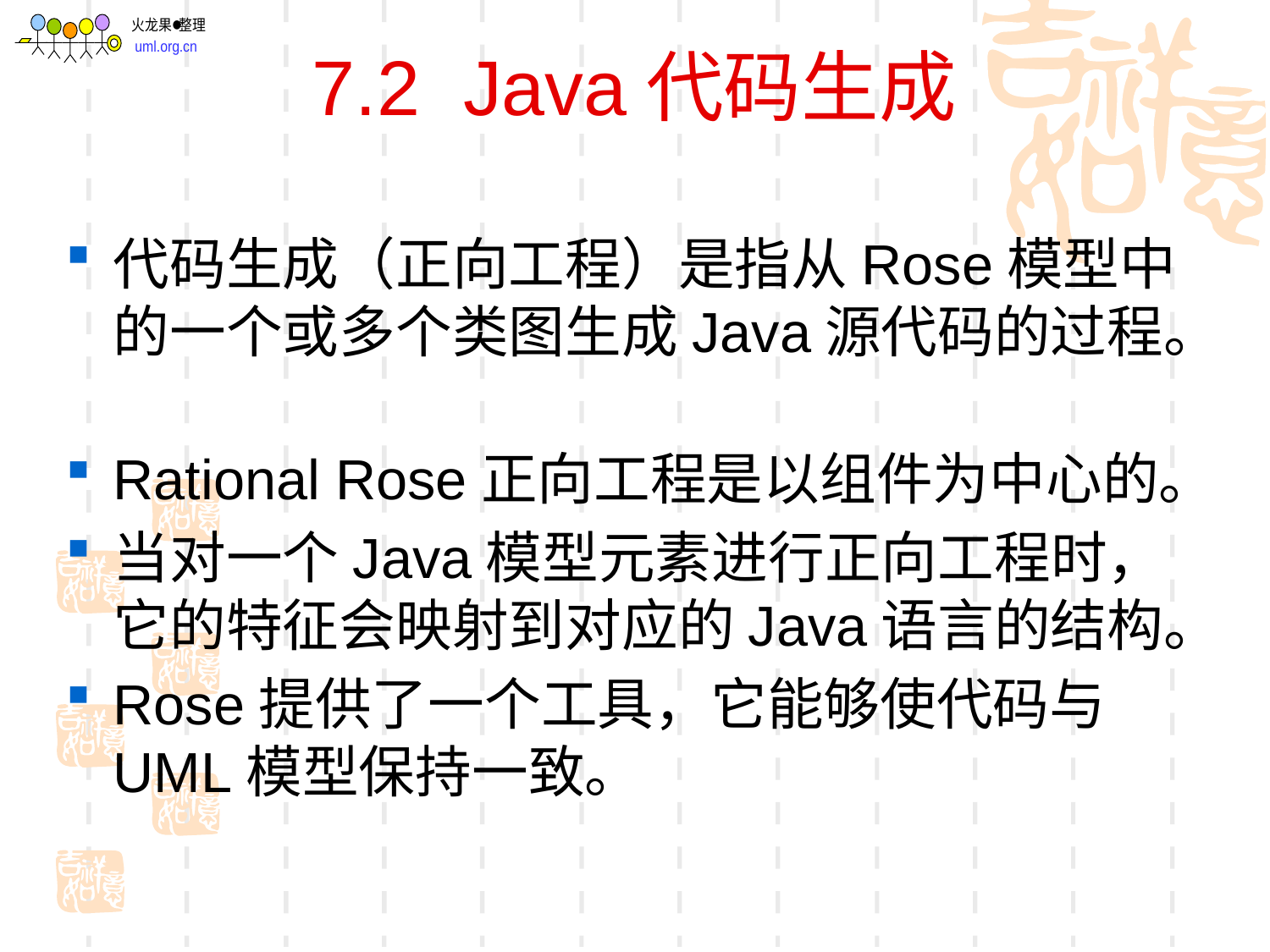

# 7.2  Java代码生成
代码生成（正向工程）是指从Rose模型中的一个或多个类图生成Java源代码的过程。
Rational Rose正向工程是以组件为中心的。
当对一个Java模型元素进行正向工程时，它的特征会映射到对应的Java语言的结构。
Rose提供了一个工具，它能够使代码与UML模型保持一致。